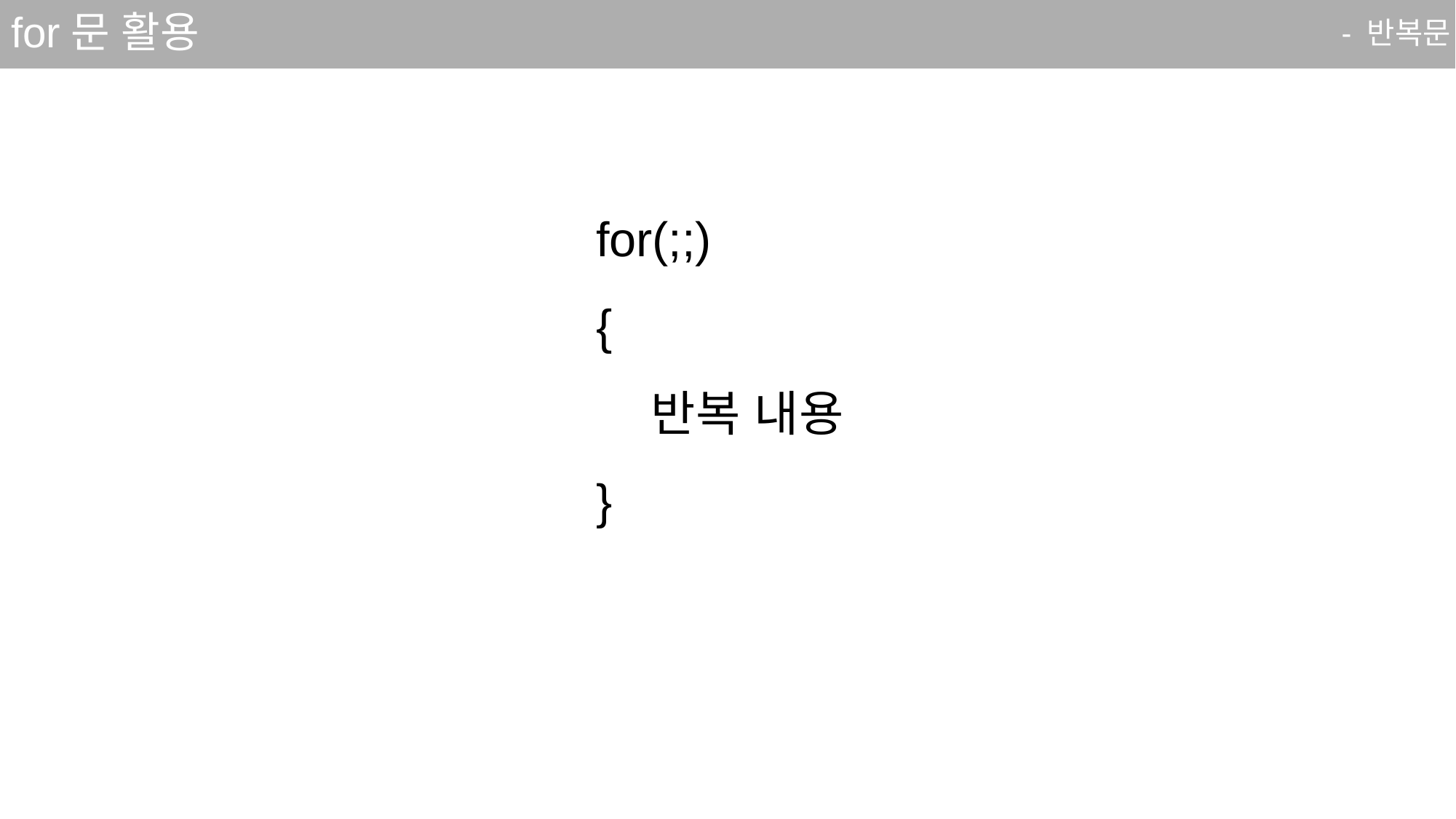

# for문 활용
- 반복문
for(;;)
{
    반복 내용
}